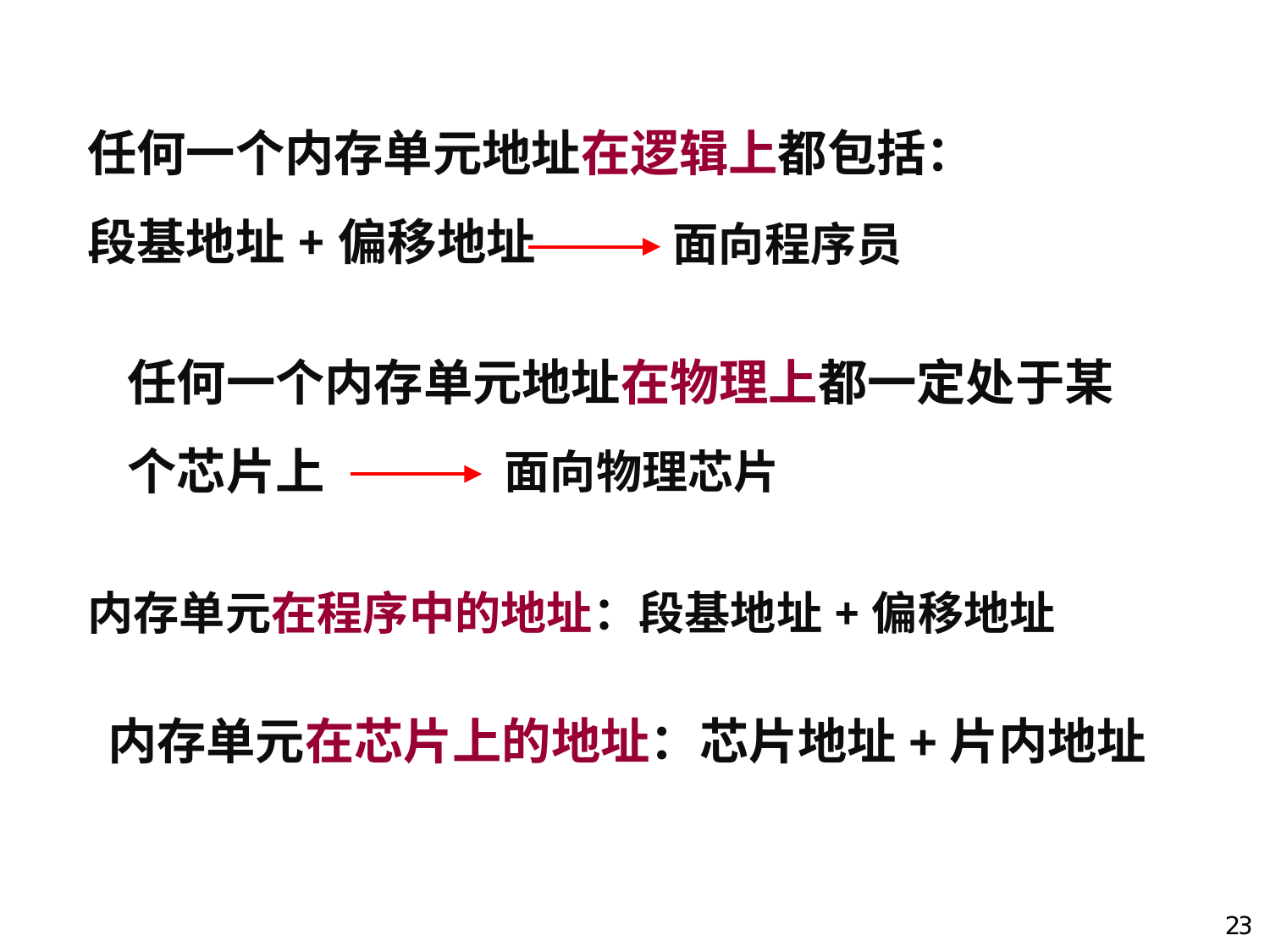

# 任何一个内存单元地址在逻辑上都包括： 段基地址+偏移地址
面向程序员
任何一个内存单元地址在物理上都一定处于某个芯片上
面向物理芯片
内存单元在程序中的地址：段基地址+偏移地址
内存单元在芯片上的地址：芯片地址+片内地址
23